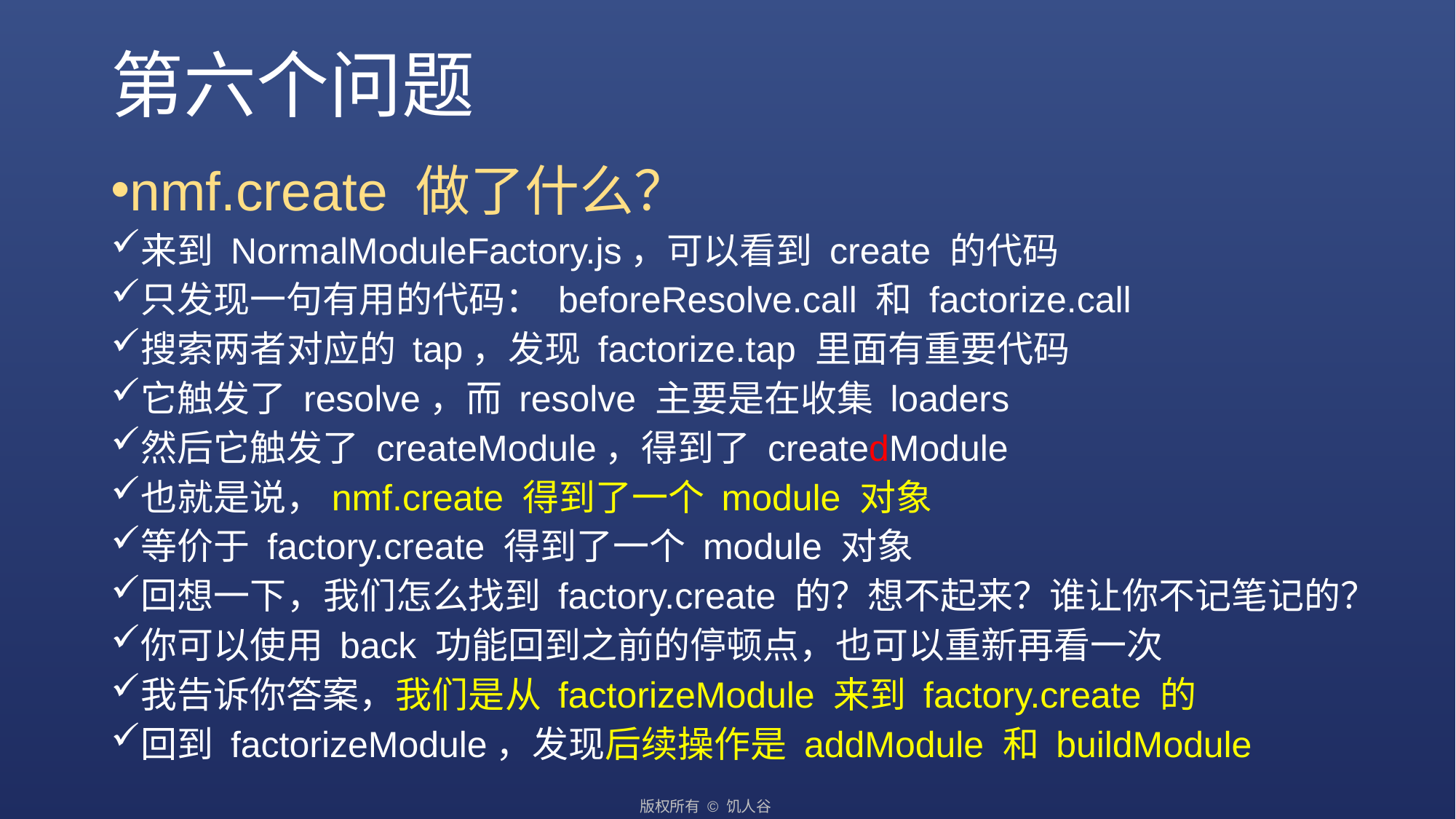

# 第六个问题
nmf.create 做了什么？
来到 NormalModuleFactory.js，可以看到 create 的代码
只发现一句有用的代码： beforeResolve.call 和 factorize.call
搜索两者对应的 tap，发现 factorize.tap 里面有重要代码
它触发了 resolve，而 resolve 主要是在收集 loaders
然后它触发了 createModule，得到了 createdModule
也就是说，nmf.create 得到了一个 module 对象
等价于 factory.create 得到了一个 module 对象
回想一下，我们怎么找到 factory.create 的？想不起来？谁让你不记笔记的？
你可以使用 back 功能回到之前的停顿点，也可以重新再看一次
我告诉你答案，我们是从 factorizeModule 来到 factory.create 的
回到 factorizeModule，发现后续操作是 addModule 和 buildModule